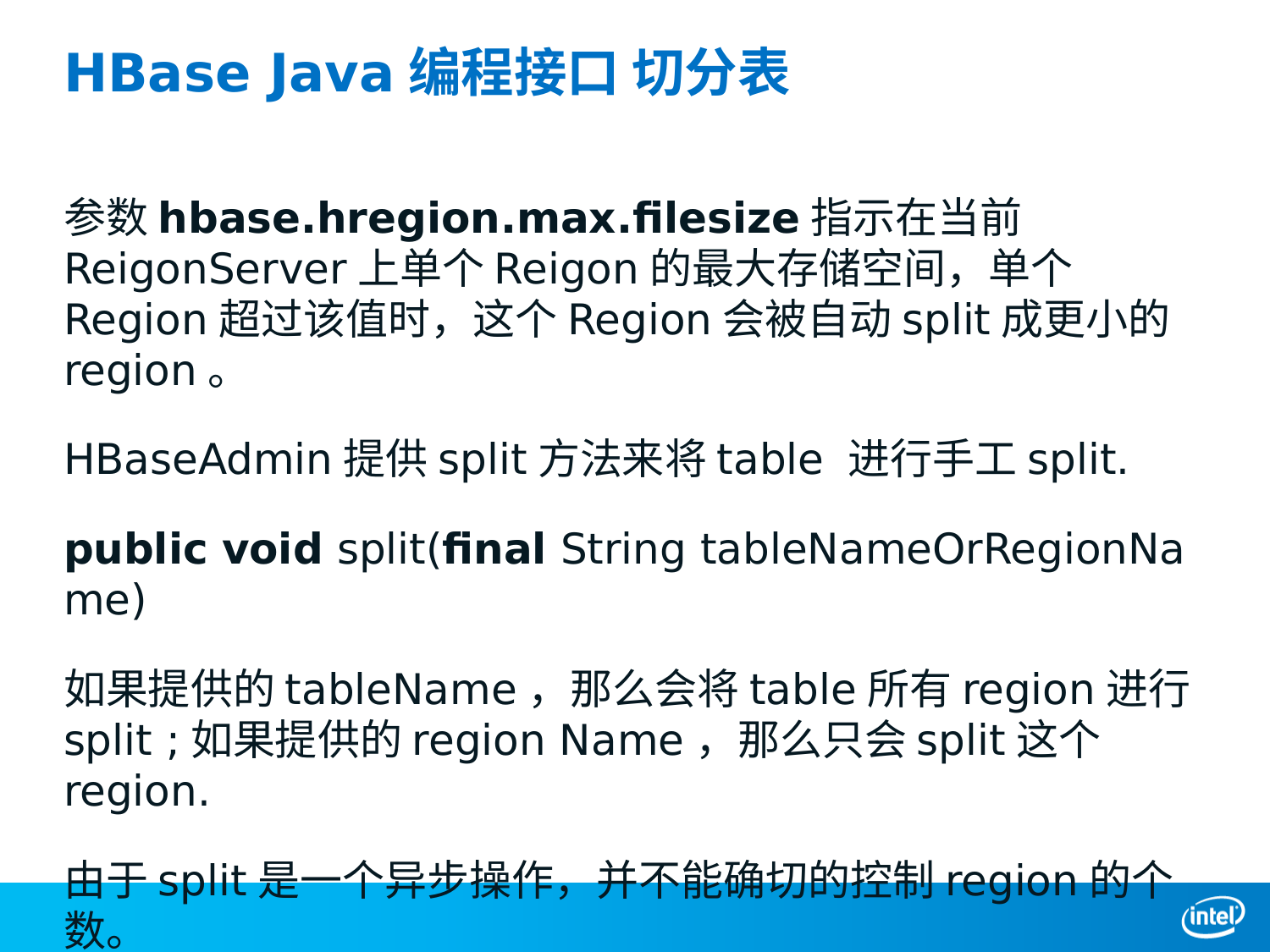

# HBase Java编程接口 切分表
参数hbase.hregion.max.filesize指示在当前ReigonServer上单个Reigon的最大存储空间，单个Region超过该值时，这个Region会被自动split成更小的region。
HBaseAdmin提供split方法来将table 进行手工split.
public void split(final String tableNameOrRegionName)
如果提供的tableName，那么会将table所有region进行split ;如果提供的region Name，那么只会split这个region.
由于split是一个异步操作，并不能确切的控制region的个数。